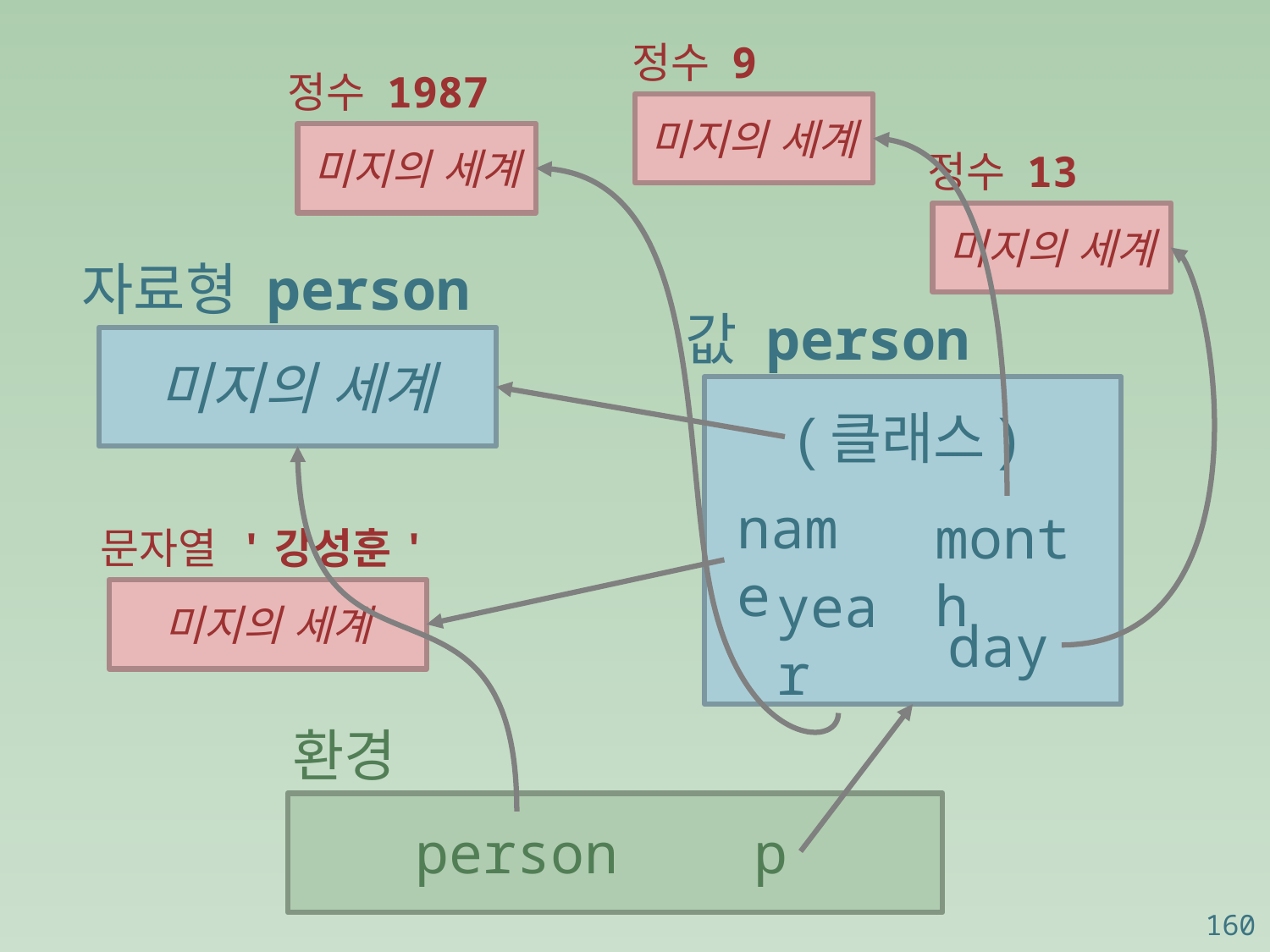

정수 9
미지의 세계
정수 1987
미지의 세계
정수 13
미지의 세계
자료형 person
미지의 세계
값 person

(클래스)
name
month
year
day
문자열 '강성훈'
미지의 세계
환경

person
p
160